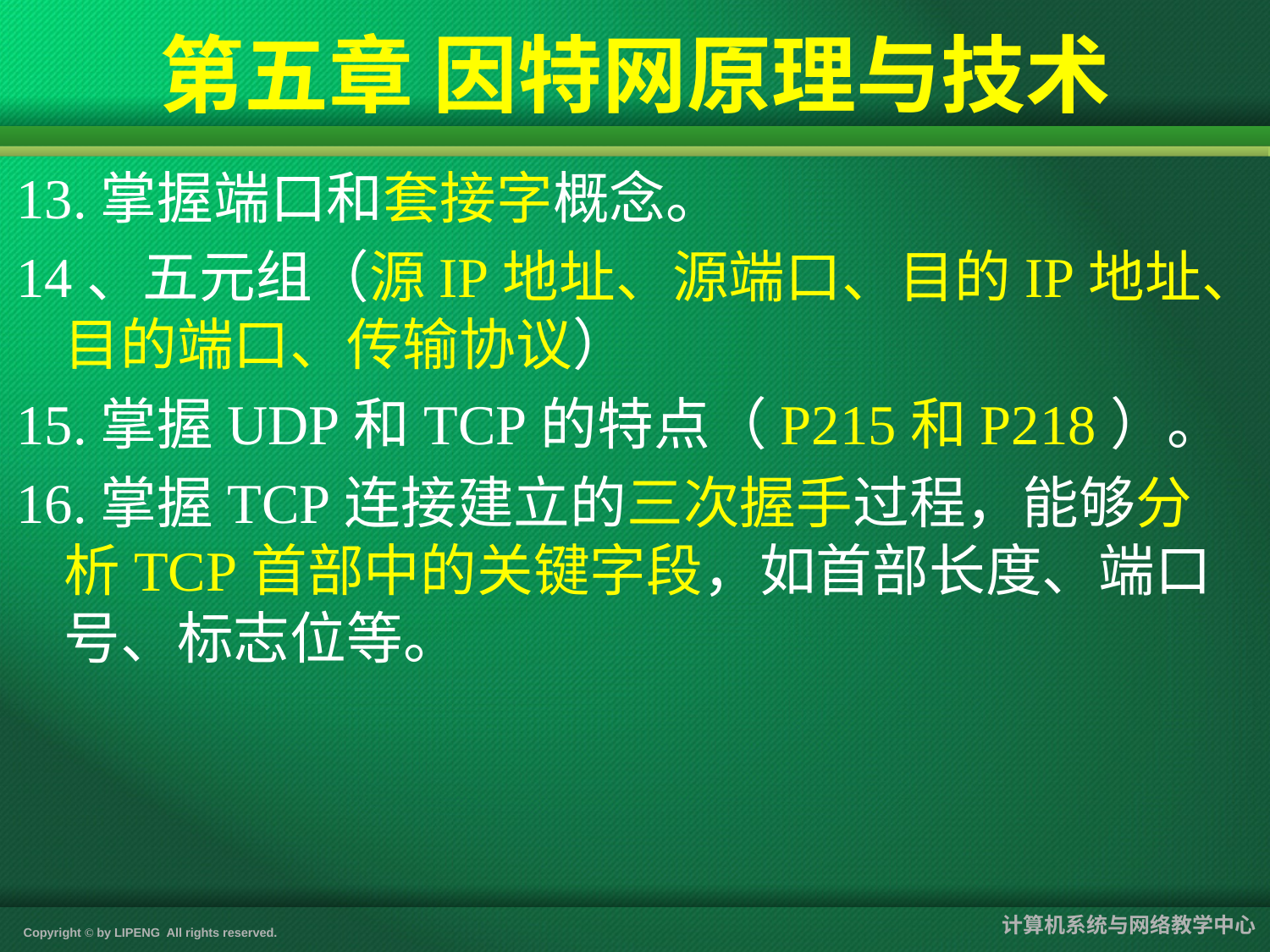

第五章 因特网原理与技术
13.掌握端口和套接字概念。
14、五元组（源IP地址、源端口、目的IP地址、目的端口、传输协议）
15.掌握UDP和TCP的特点（P215和P218）。
16.掌握TCP连接建立的三次握手过程，能够分析TCP首部中的关键字段，如首部长度、端口号、标志位等。